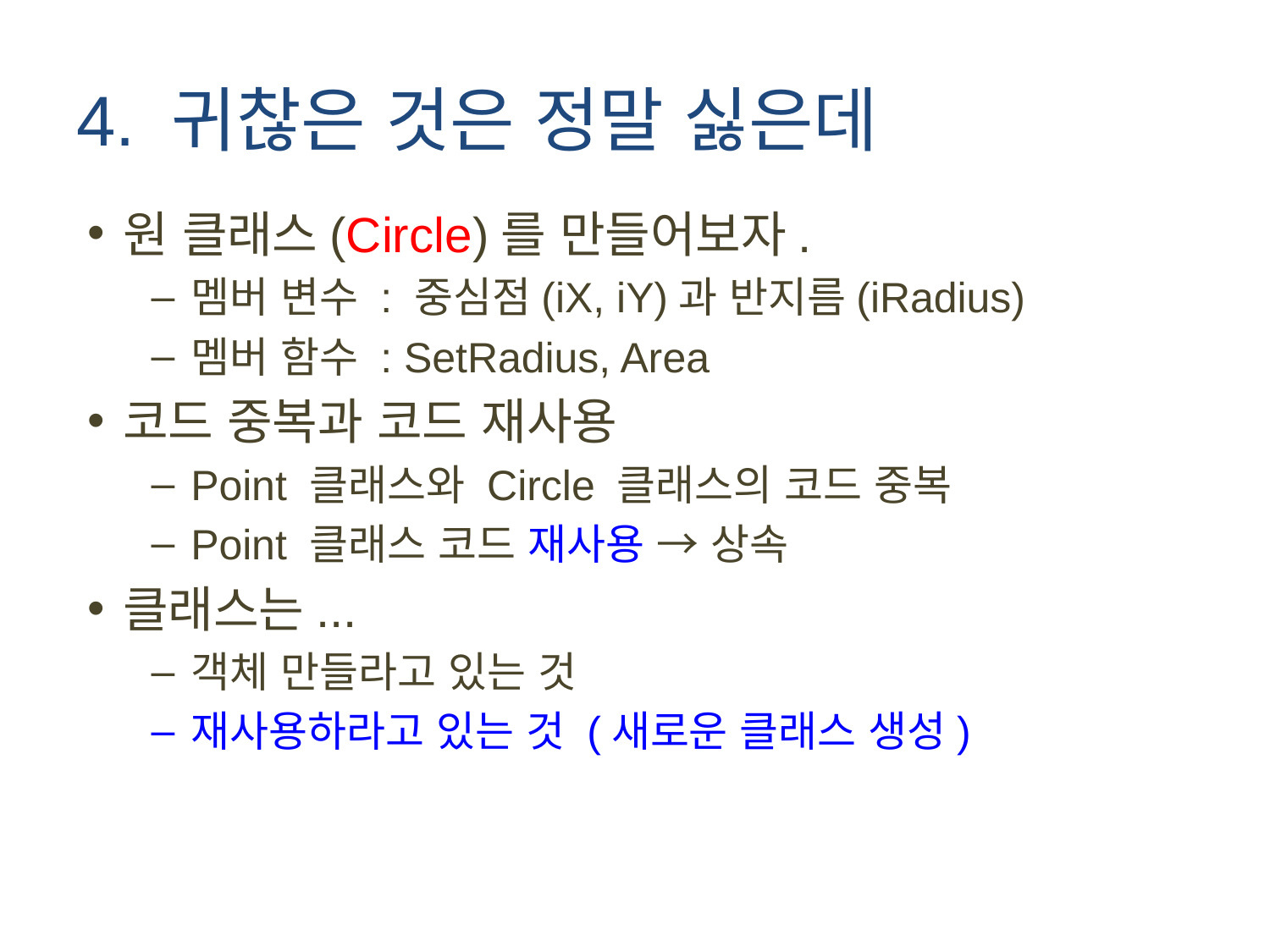

# 4. 귀찮은 것은 정말 싫은데
원 클래스(Circle)를 만들어보자.
멤버 변수 : 중심점(iX, iY)과 반지름(iRadius)
멤버 함수 : SetRadius, Area
코드 중복과 코드 재사용
Point 클래스와 Circle 클래스의 코드 중복
Point 클래스 코드 재사용 → 상속
클래스는...
객체 만들라고 있는 것
재사용하라고 있는 것 (새로운 클래스 생성)